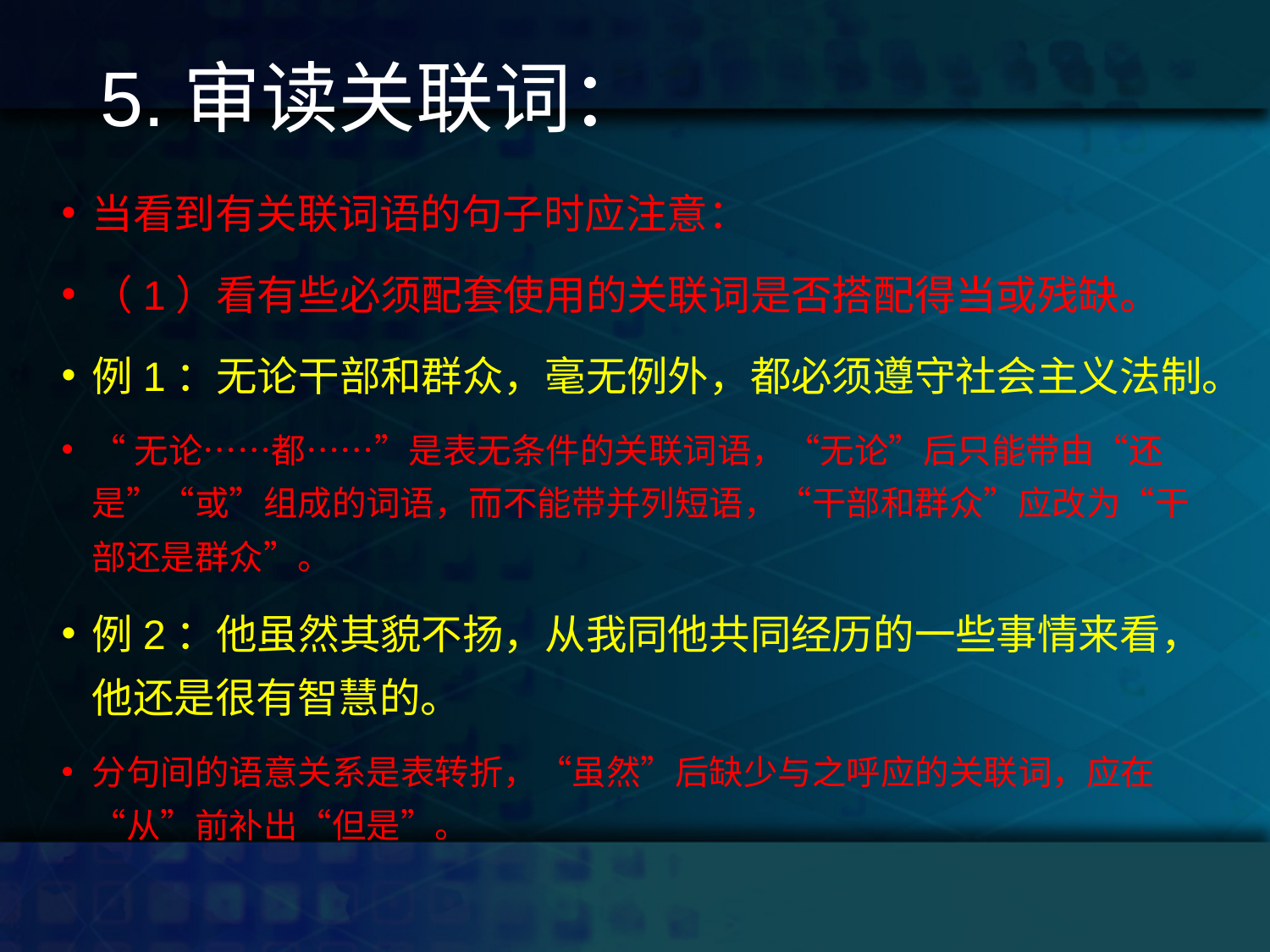

# 5.审读关联词：
当看到有关联词语的句子时应注意：
（1）看有些必须配套使用的关联词是否搭配得当或残缺。
例1：无论干部和群众，毫无例外，都必须遵守社会主义法制。
“无论……都……”是表无条件的关联词语，“无论”后只能带由“还是”“或”组成的词语，而不能带并列短语，“干部和群众”应改为“干部还是群众”。
例2：他虽然其貌不扬，从我同他共同经历的一些事情来看，他还是很有智慧的。
分句间的语意关系是表转折，“虽然”后缺少与之呼应的关联词，应在“从”前补出“但是”。